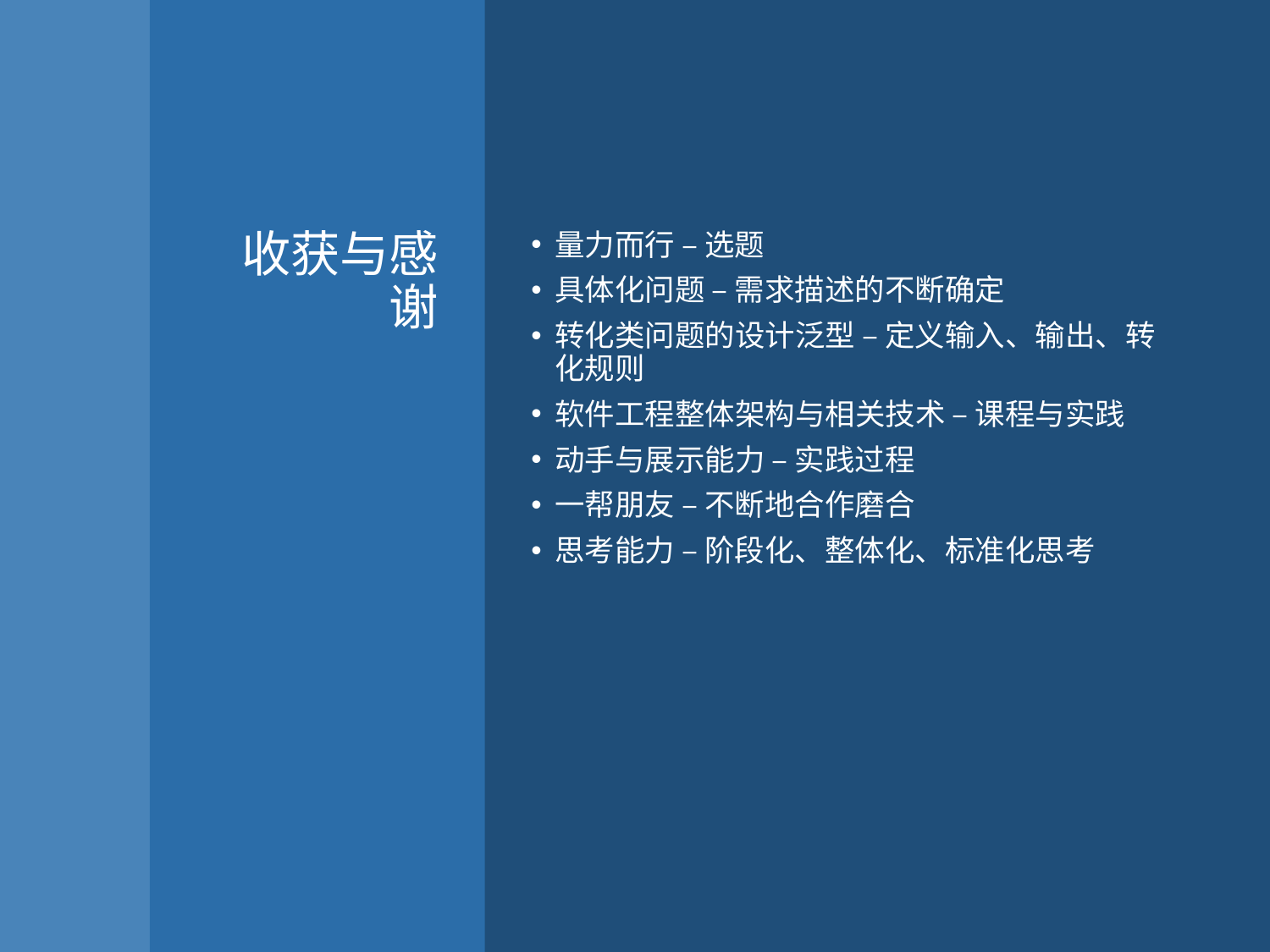

# 收获与感谢
量力而行 – 选题
具体化问题 – 需求描述的不断确定
转化类问题的设计泛型 – 定义输入、输出、转化规则
软件工程整体架构与相关技术 – 课程与实践
动手与展示能力 – 实践过程
一帮朋友 – 不断地合作磨合
思考能力 – 阶段化、整体化、标准化思考